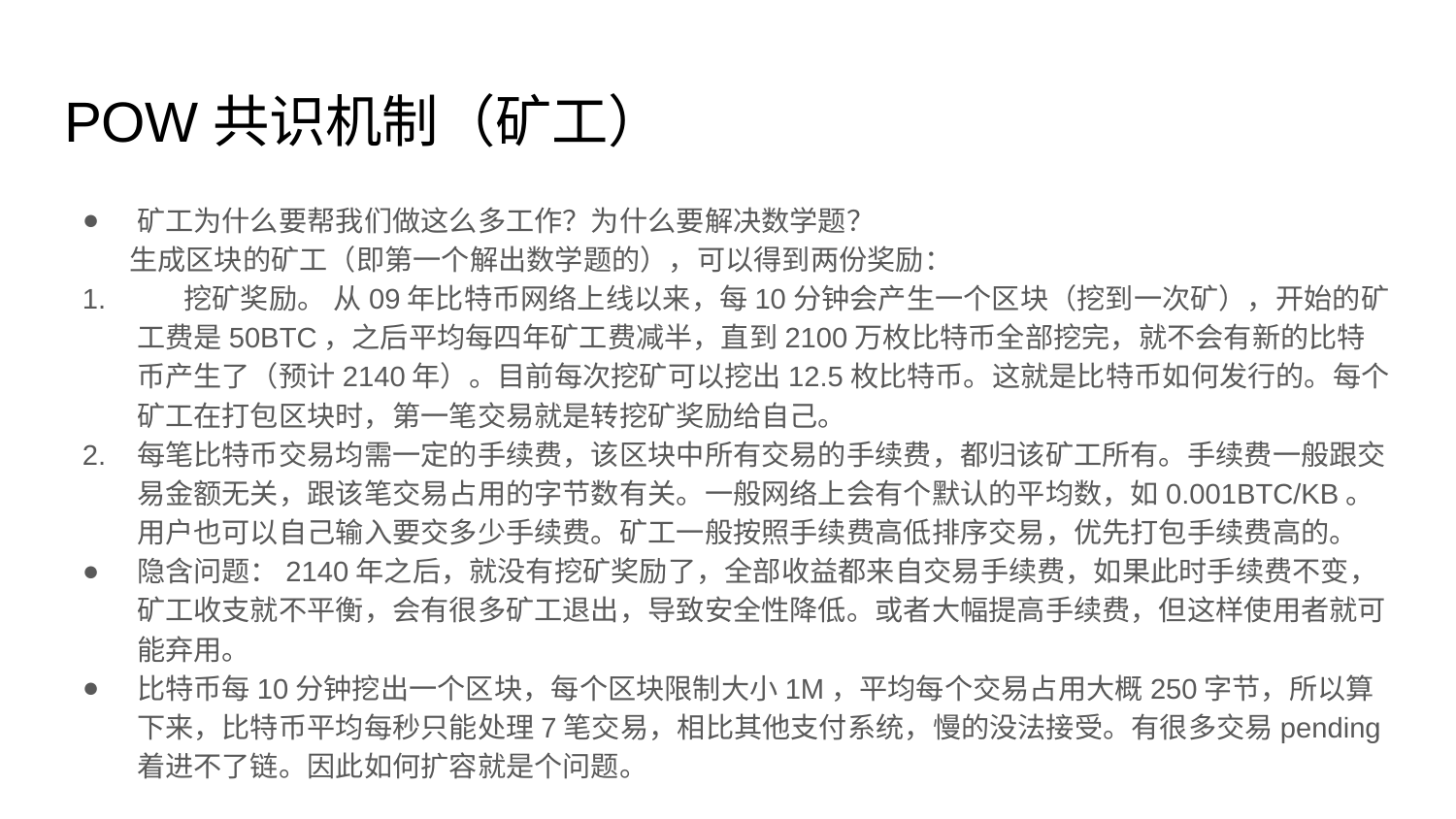

# POW共识机制（矿工）
矿工为什么要帮我们做这么多工作？为什么要解决数学题？
     生成区块的矿工（即第一个解出数学题的），可以得到两份奖励：
     挖矿奖励。 从09年比特币网络上线以来，每10分钟会产生一个区块（挖到一次矿），开始的矿工费是50BTC，之后平均每四年矿工费减半，直到2100万枚比特币全部挖完，就不会有新的比特币产生了（预计2140年）。目前每次挖矿可以挖出12.5枚比特币。这就是比特币如何发行的。每个矿工在打包区块时，第一笔交易就是转挖矿奖励给自己。
每笔比特币交易均需一定的手续费，该区块中所有交易的手续费，都归该矿工所有。手续费一般跟交易金额无关，跟该笔交易占用的字节数有关。一般网络上会有个默认的平均数，如0.001BTC/KB。用户也可以自己输入要交多少手续费。矿工一般按照手续费高低排序交易，优先打包手续费高的。
隐含问题：2140年之后，就没有挖矿奖励了，全部收益都来自交易手续费，如果此时手续费不变，矿工收支就不平衡，会有很多矿工退出，导致安全性降低。或者大幅提高手续费，但这样使用者就可能弃用。
比特币每10分钟挖出一个区块，每个区块限制大小1M，平均每个交易占用大概250字节，所以算下来，比特币平均每秒只能处理7笔交易，相比其他支付系统，慢的没法接受。有很多交易pending着进不了链。因此如何扩容就是个问题。